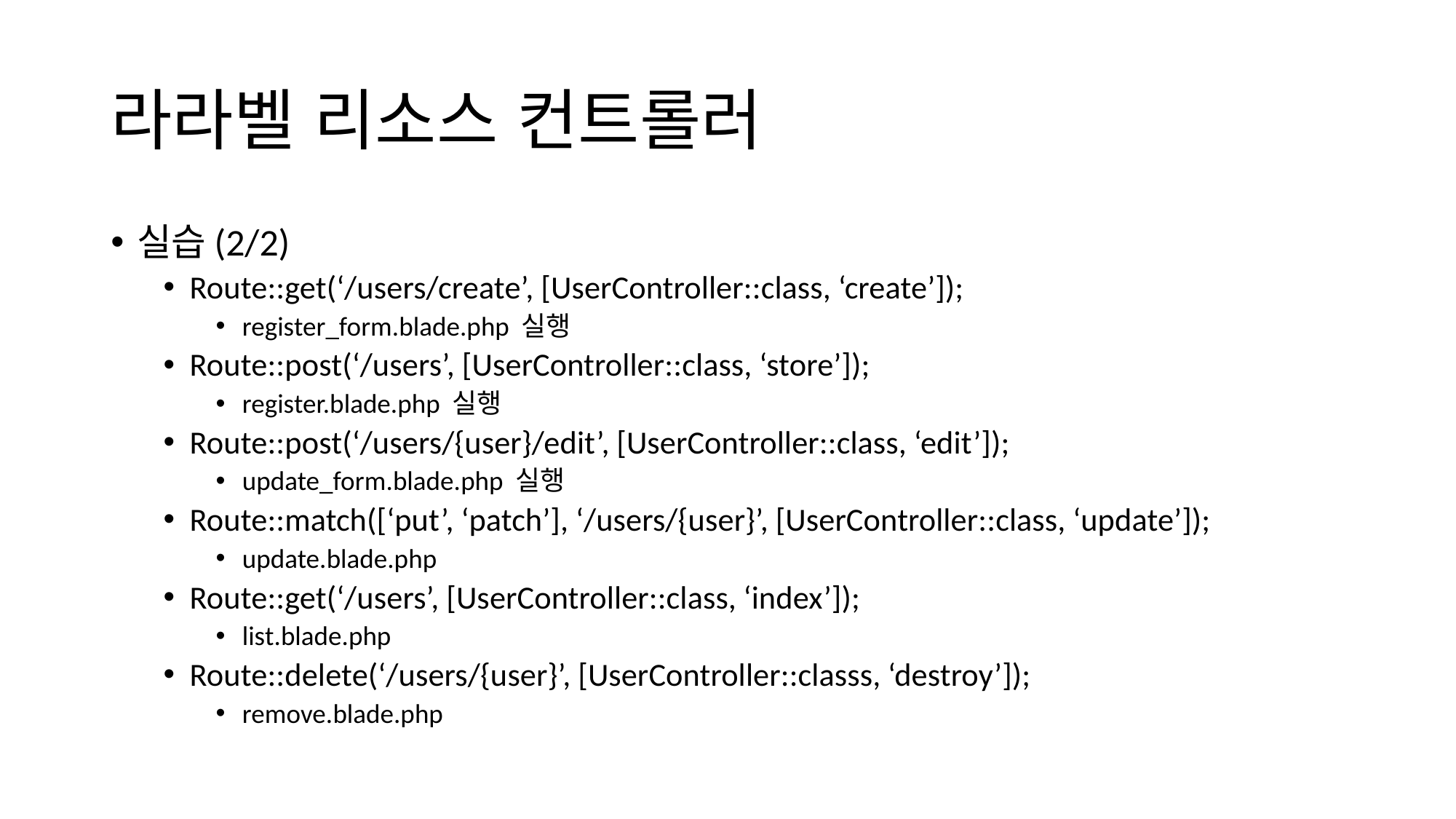

# 라라벨 리소스 컨트롤러
실습(2/2)
Route::get(‘/users/create’, [UserController::class, ‘create’]);
register_form.blade.php 실행
Route::post(‘/users’, [UserController::class, ‘store’]);
register.blade.php 실행
Route::post(‘/users/{user}/edit’, [UserController::class, ‘edit’]);
update_form.blade.php 실행
Route::match([‘put’, ‘patch’], ‘/users/{user}’, [UserController::class, ‘update’]);
update.blade.php
Route::get(‘/users’, [UserController::class, ‘index’]);
list.blade.php
Route::delete(‘/users/{user}’, [UserController::classs, ‘destroy’]);
remove.blade.php